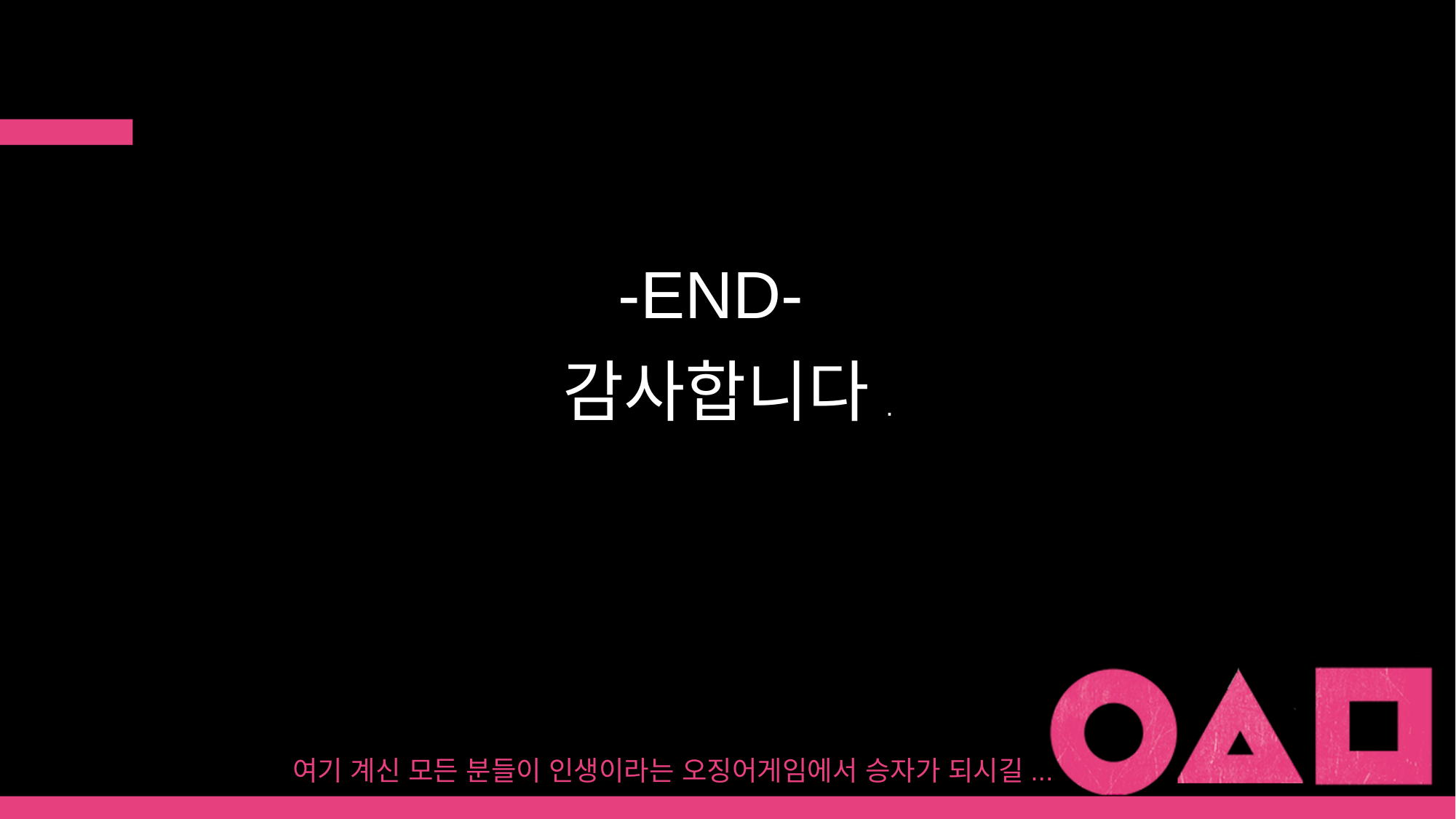

-END-
감사합니다.
여기 계신 모든 분들이 인생이라는 오징어게임에서 승자가 되시길...